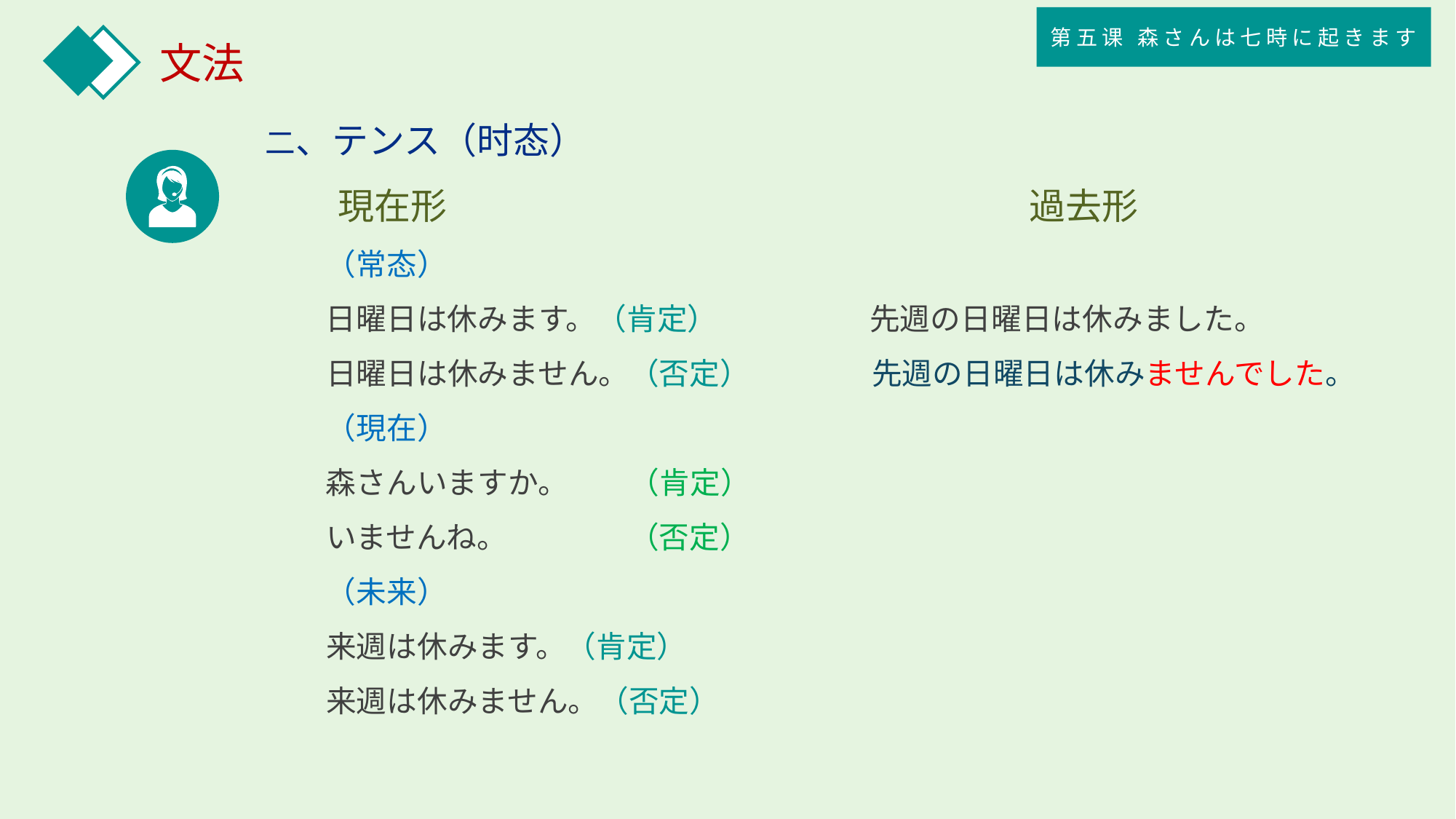

第五课 森さんは七時に起きます

文法
二、テンス（时态）
　　現在形　　　　　　　　　　　　　　　　過去形
　　（常态）
　　日曜日は休みます。（肯定）　　　　　先週の日曜日は休みました。
　　日曜日は休みません。（否定）　　　　先週の日曜日は休みませんでした。
　　（現在）
　　森さんいますか。　　（肯定）
　　いませんね。　　　　（否定）
　　（未来）
　　来週は休みます。（肯定）
　　来週は休みません。（否定）